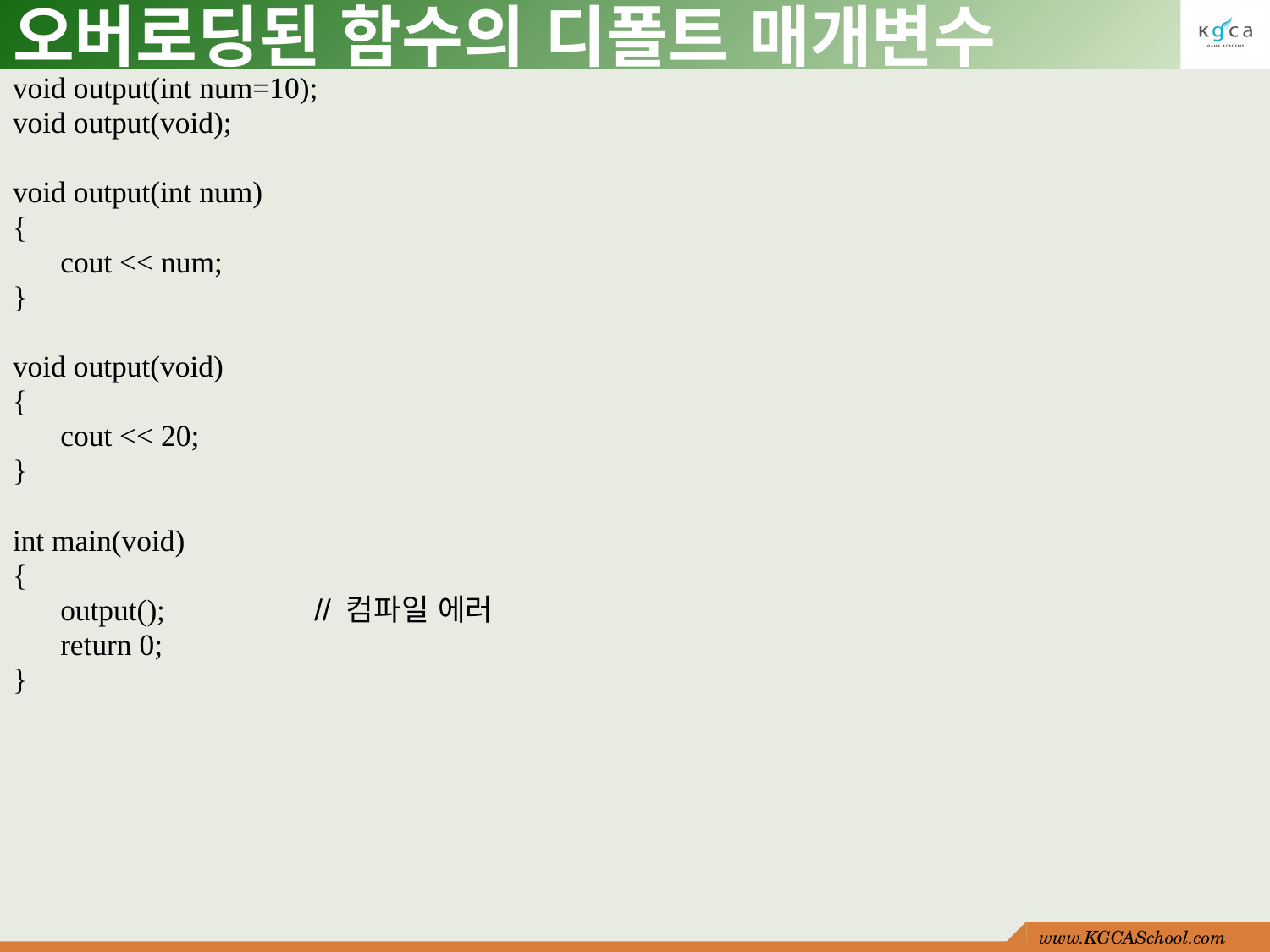

# 오버로딩된 함수의 디폴트 매개변수
void output(int num=10);
void output(void);

void output(int num)
{
	cout << num;
}

void output(void)
{
	cout << 20;
}

int main(void)
{
	output();		// 컴파일 에러
	return 0;
}